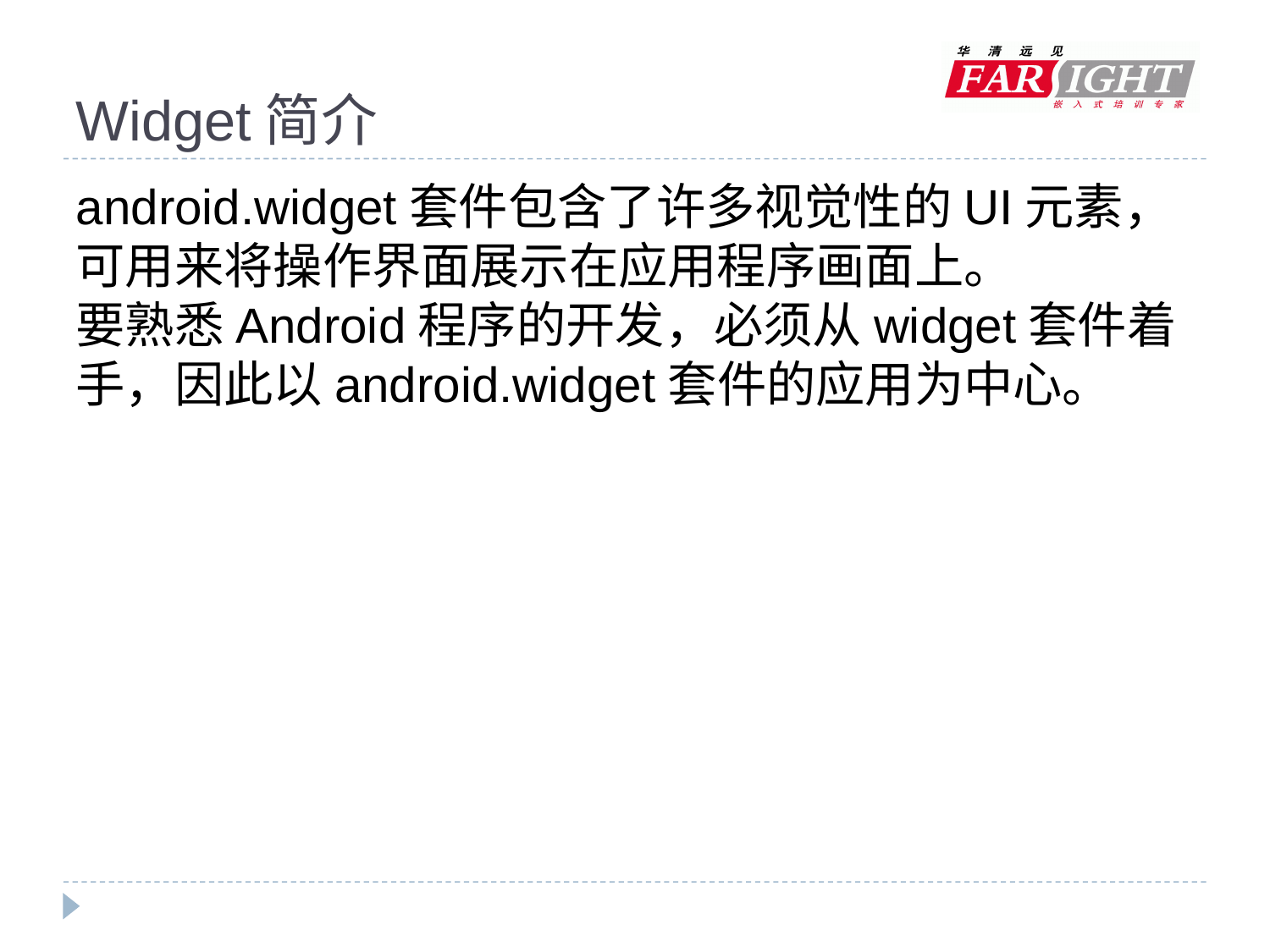

# Widget简介
android.widget套件包含了许多视觉性的UI元素，可用来将操作界面展示在应用程序画面上。
要熟悉Android程序的开发，必须从widget套件着手，因此以android.widget套件的应用为中心。